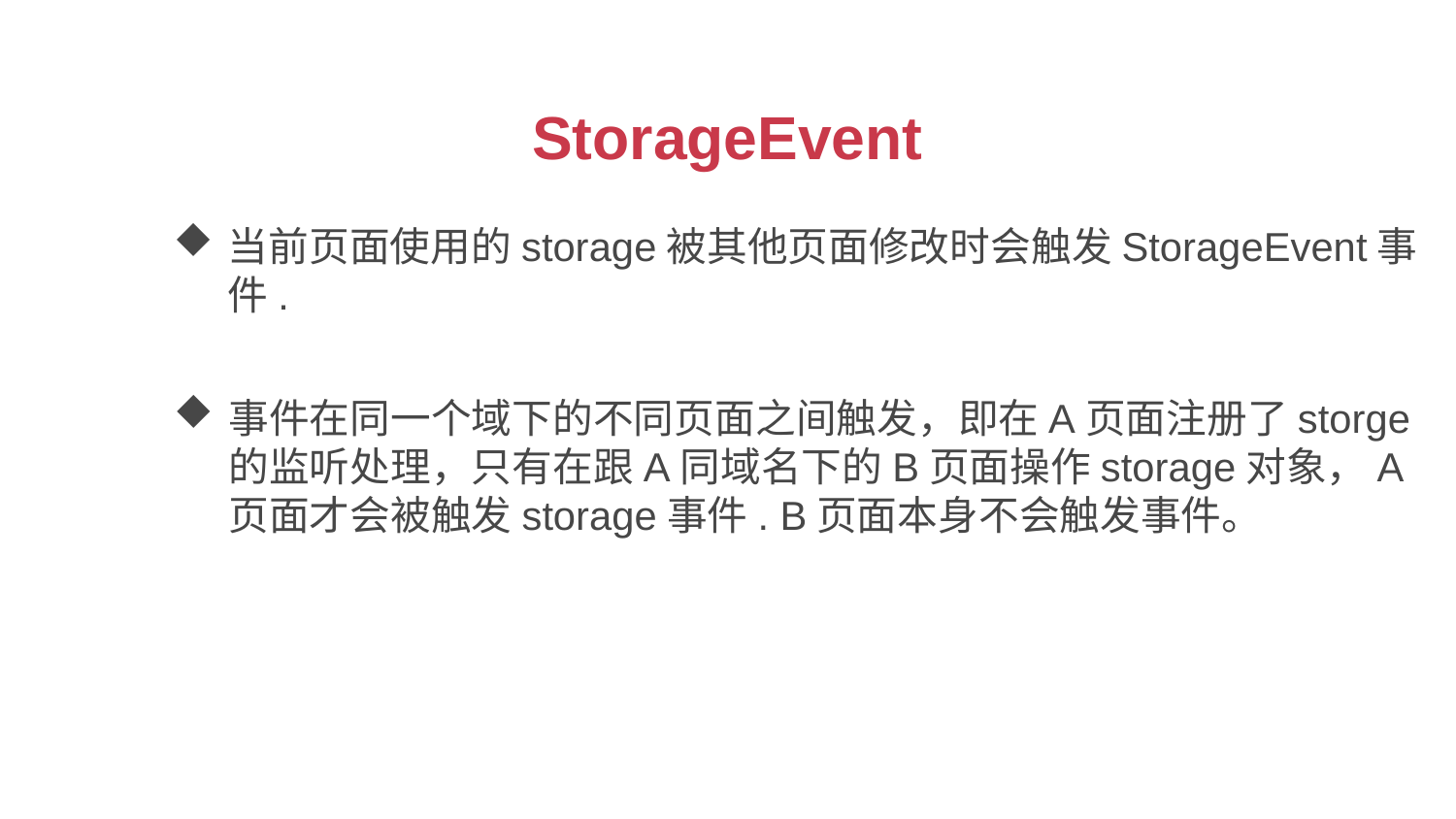

StorageEvent
当前页面使用的storage被其他页面修改时会触发StorageEvent事件.
事件在同一个域下的不同页面之间触发，即在A页面注册了storge的监听处理，只有在跟A同域名下的B页面操作storage对象，A页面才会被触发storage事件. B页面本身不会触发事件。